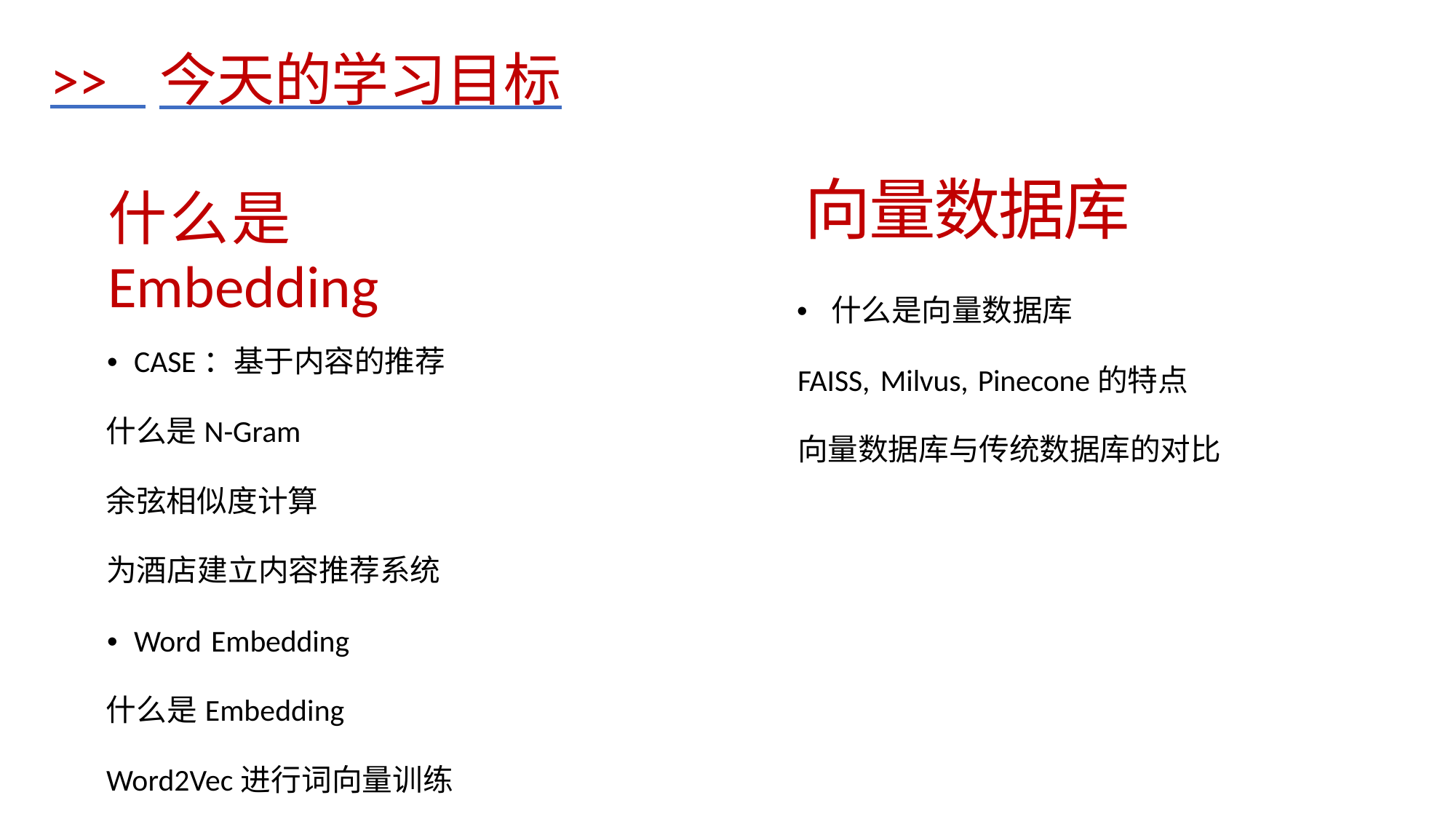

>>   今天的学习目标

向量数据库

•  什么是向量数据库

FAISS, Milvus, Pinecone的特点

向量数据库与传统数据库的对比

什么是Embedding
•  CASE：基于内容的推荐
什么是N-Gram

余弦相似度计算

为酒店建立内容推荐系统
•  Word Embedding

什么是Embedding

Word2Vec进行词向量训练